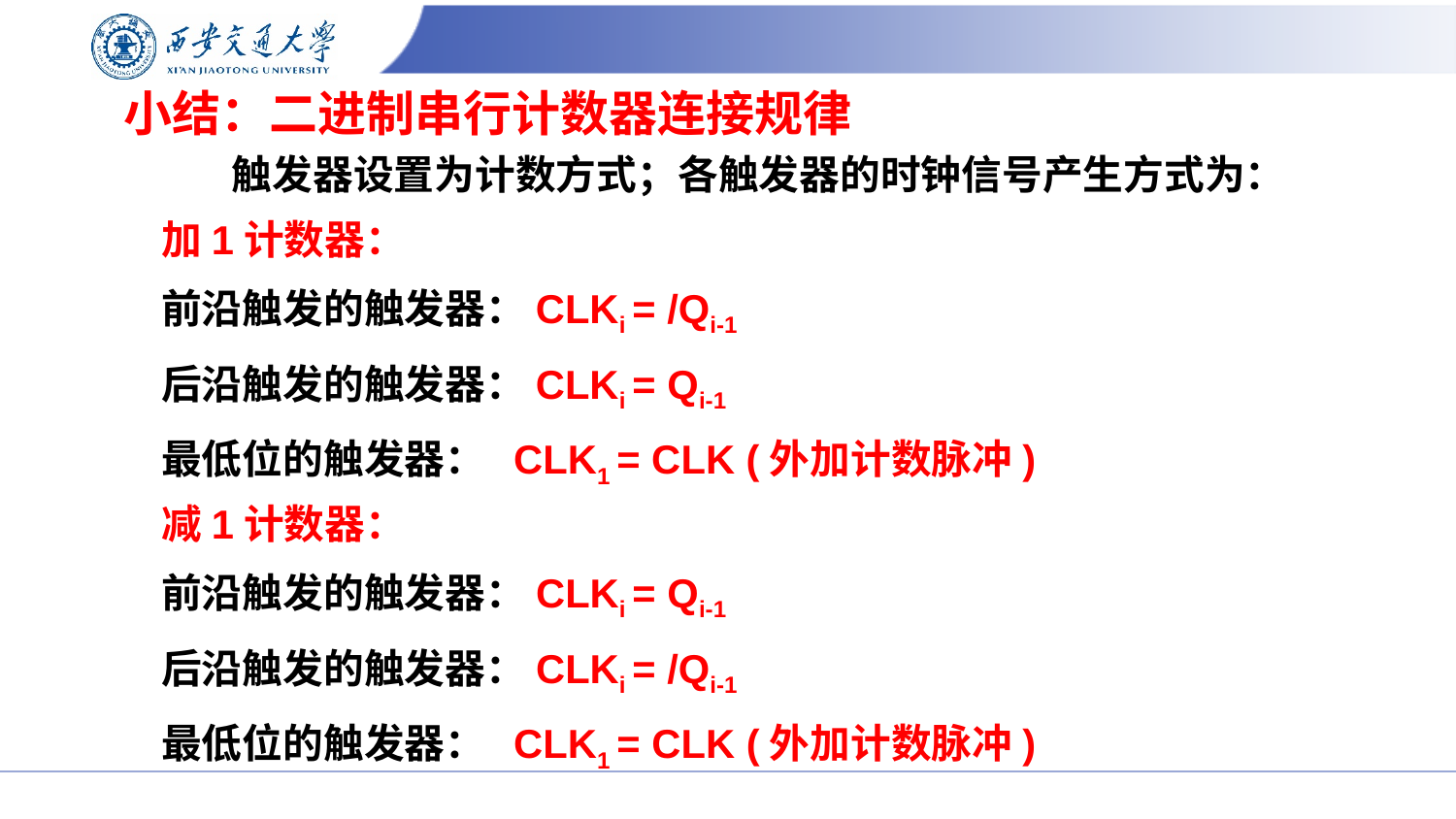

# 小结：二进制串行计数器连接规律
触发器设置为计数方式；各触发器的时钟信号产生方式为：
       加1计数器：
       前沿触发的触发器：CLKi = /Qi-1
       后沿触发的触发器：CLKi = Qi-1
       最低位的触发器：  CLK1 = CLK (外加计数脉冲)
       减1计数器：
       前沿触发的触发器：CLKi = Qi-1
       后沿触发的触发器：CLKi = /Qi-1
       最低位的触发器：  CLK1 = CLK (外加计数脉冲)